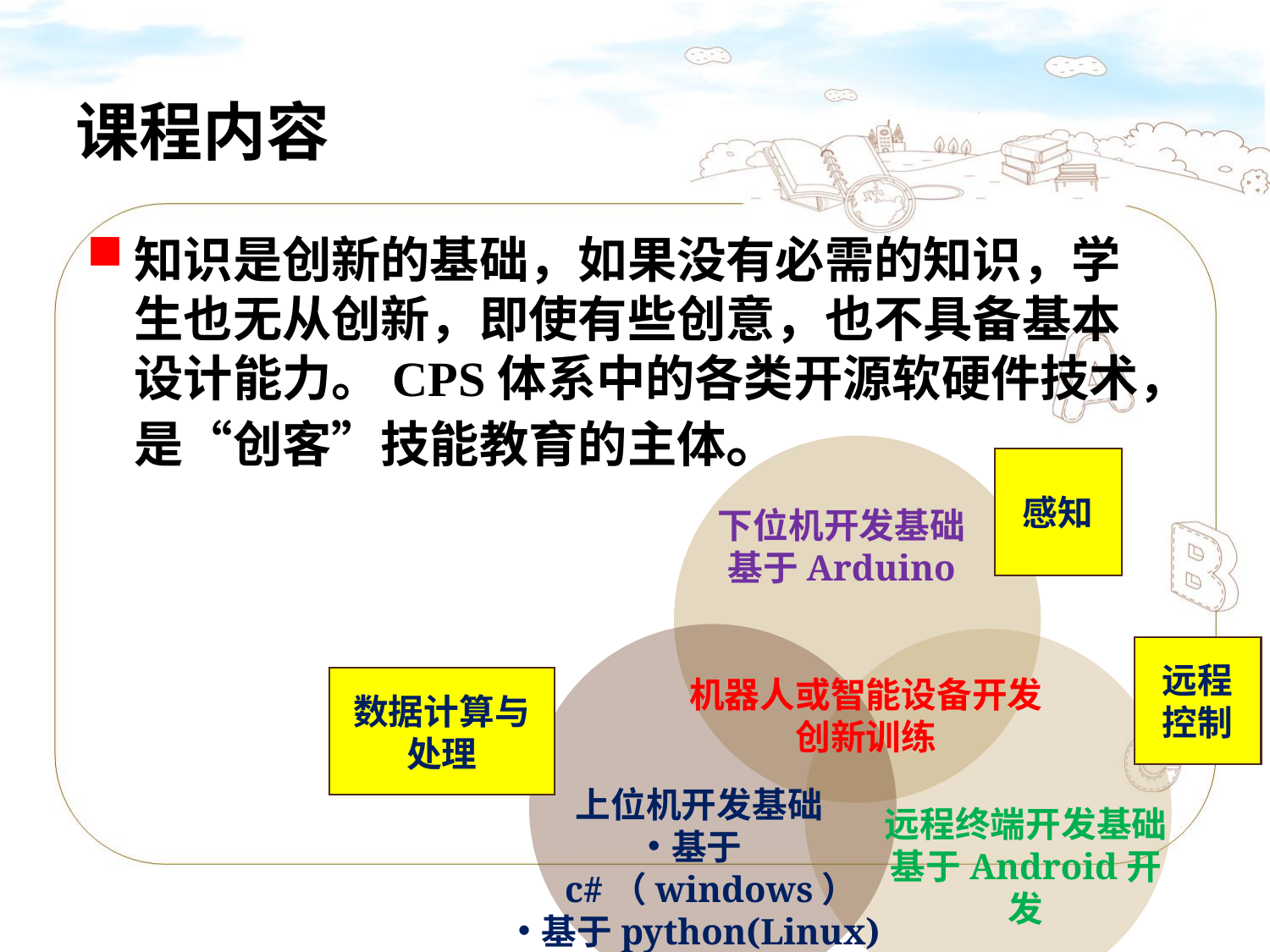

# 课程内容
知识是创新的基础，如果没有必需的知识，学生也无从创新，即使有些创意，也不具备基本设计能力。CPS体系中的各类开源软硬件技术，是“创客”技能教育的主体。

感知
下位机开发基础
基于Arduino

远程控制
机器人或智能设备开发
创新训练
数据计算与处理
上位机开发基础
基于c#（windows）
基于python(Linux)
远程终端开发基础
基于Android开发